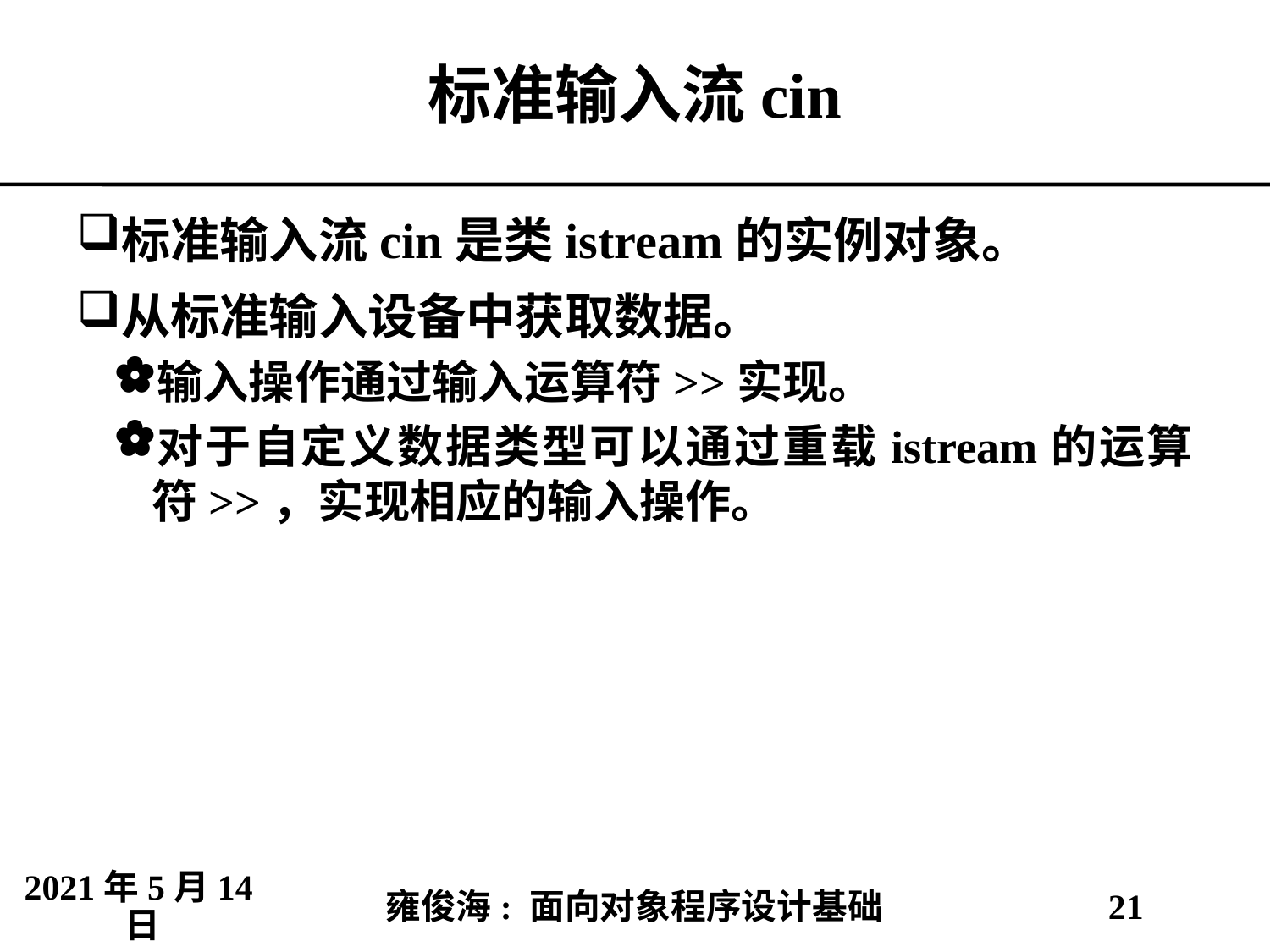

# 标准输入流cin

标准输入流cin是类istream的实例对象。
从标准输入设备中获取数据。
输入操作通过输入运算符>>实现。
对于自定义数据类型可以通过重载istream的运算符>>，实现相应的输入操作。

2021年5月14日
雍俊海: 面向对象程序设计基础
21